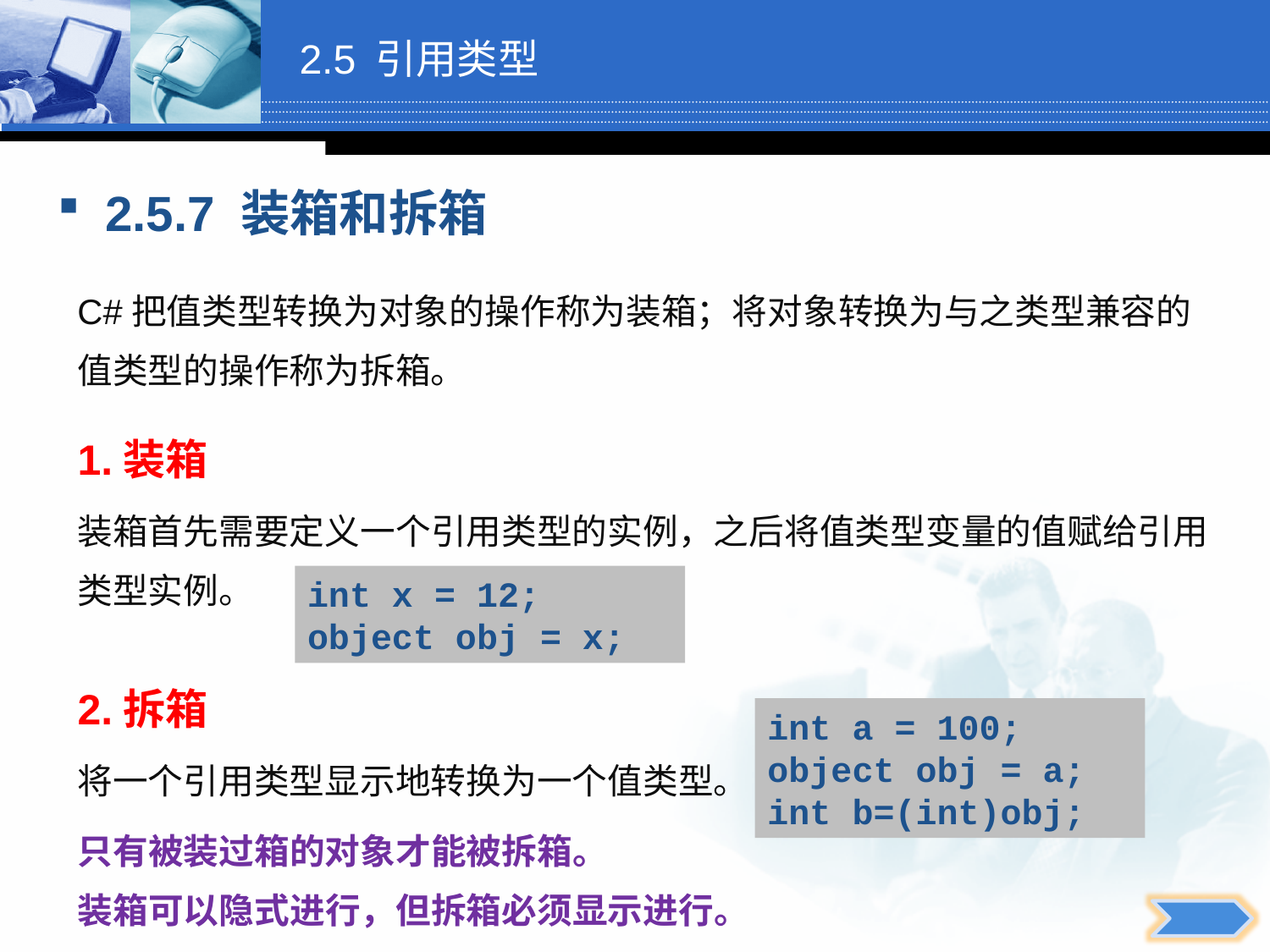

# 2.5 引用类型
2.5.7 装箱和拆箱
C#把值类型转换为对象的操作称为装箱；将对象转换为与之类型兼容的值类型的操作称为拆箱。
1.装箱
装箱首先需要定义一个引用类型的实例，之后将值类型变量的值赋给引用类型实例。
int x = 12;
object obj = x;
2.拆箱
int a = 100;
object obj = a;
int b=(int)obj;
将一个引用类型显示地转换为一个值类型。
只有被装过箱的对象才能被拆箱。
装箱可以隐式进行，但拆箱必须显示进行。